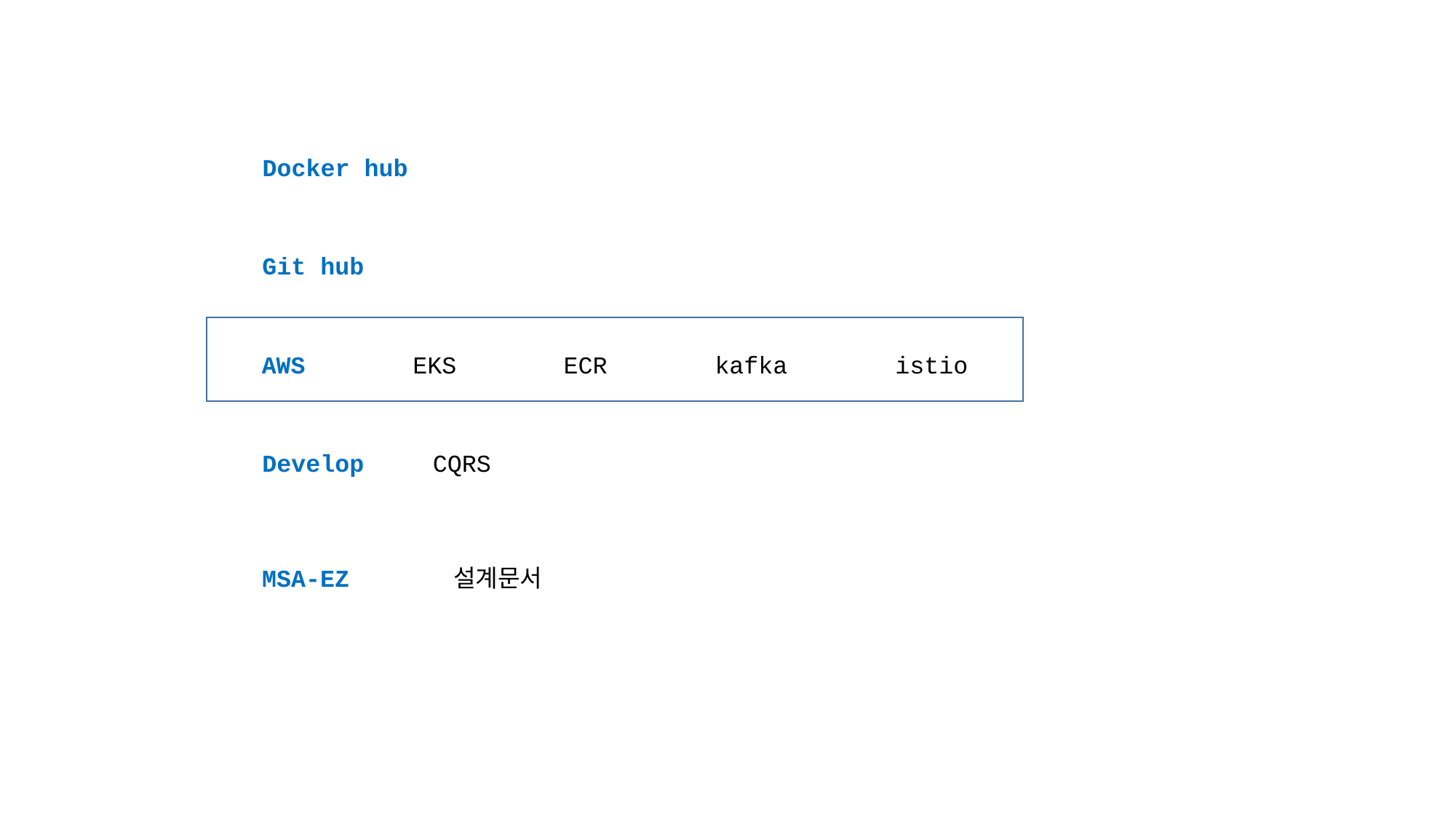

Docker hub
Git hub

AWS
EKS
ECR
kafka
istio
Develop
CQRS
MSA-EZ
설계문서